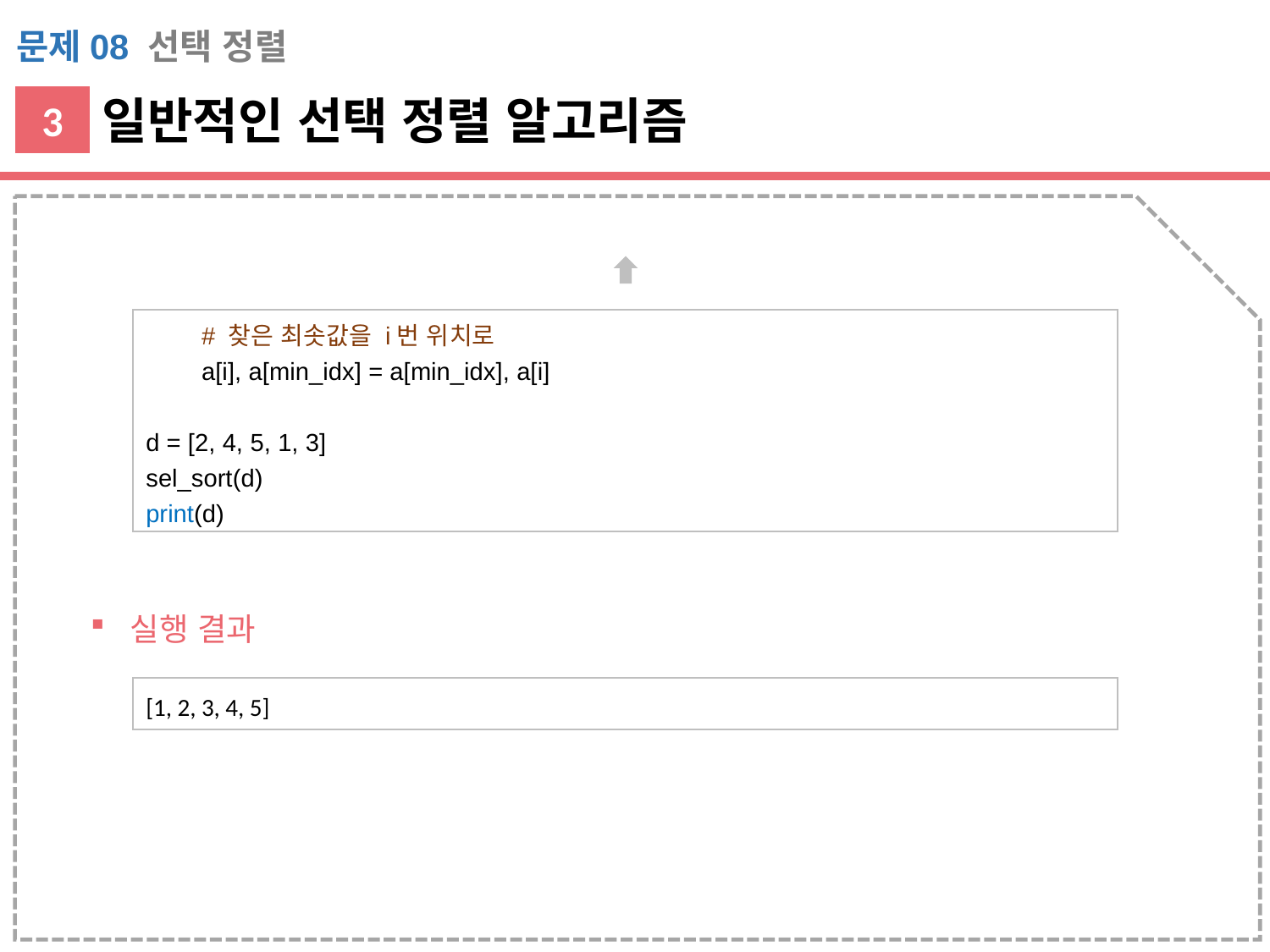

문제08 선택 정렬
일반적인 선택 정렬 알고리즘
3

        # 찾은 최솟값을 i번 위치로
        a[i], a[min_idx] = a[min_idx], a[i]

d = [2, 4, 5, 1, 3]
sel_sort(d)
print(d)
실행 결과
[1, 2, 3, 4, 5]